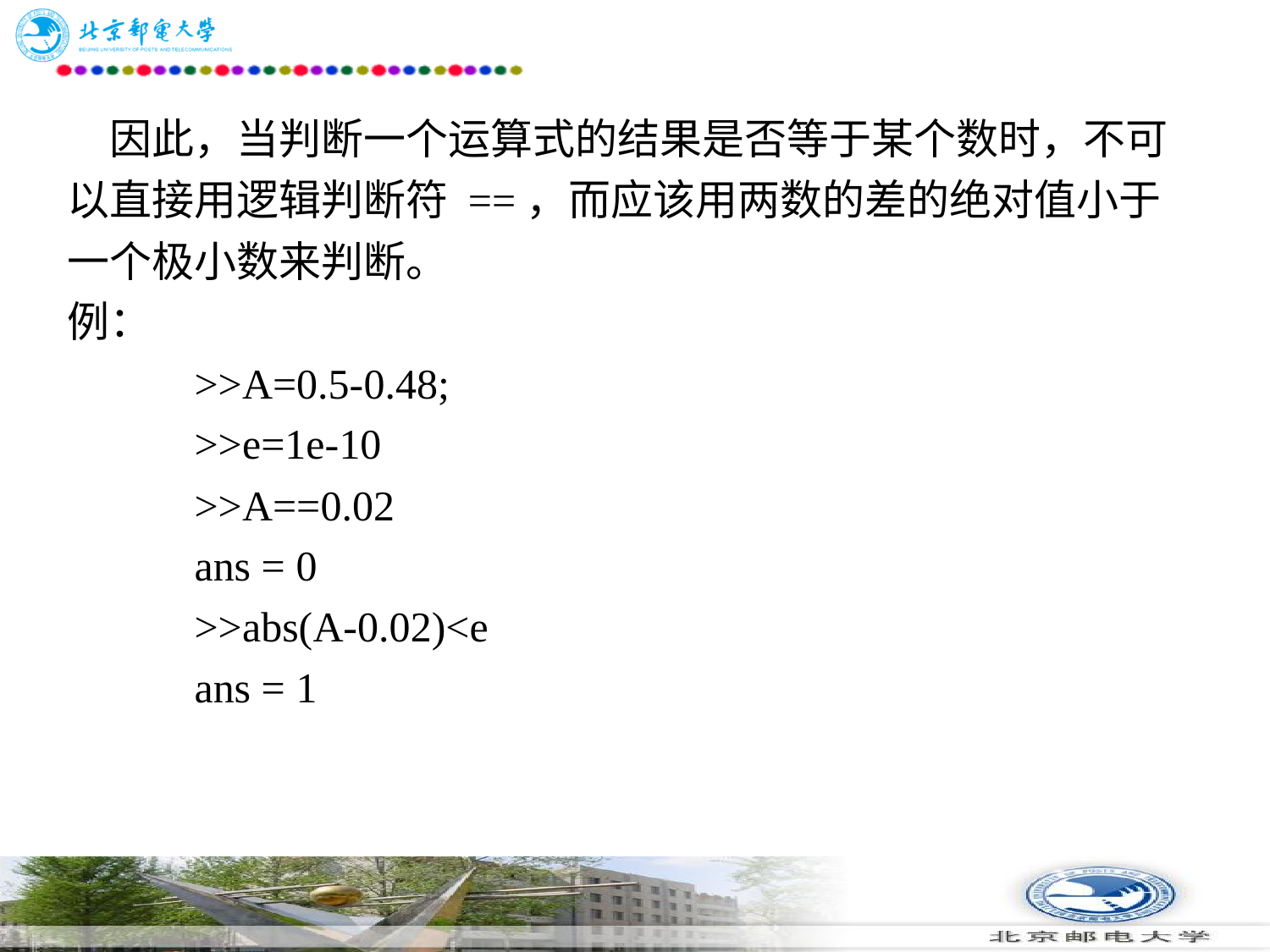

# 因此，当判断一个运算式的结果是否等于某个数时，不可以直接用逻辑判断符 ==，而应该用两数的差的绝对值小于一个极小数来判断。 例： >>A=0.5-0.48; >>e=1e-10 >>A==0.02 ans = 0 >>abs(A-0.02)<e ans = 1